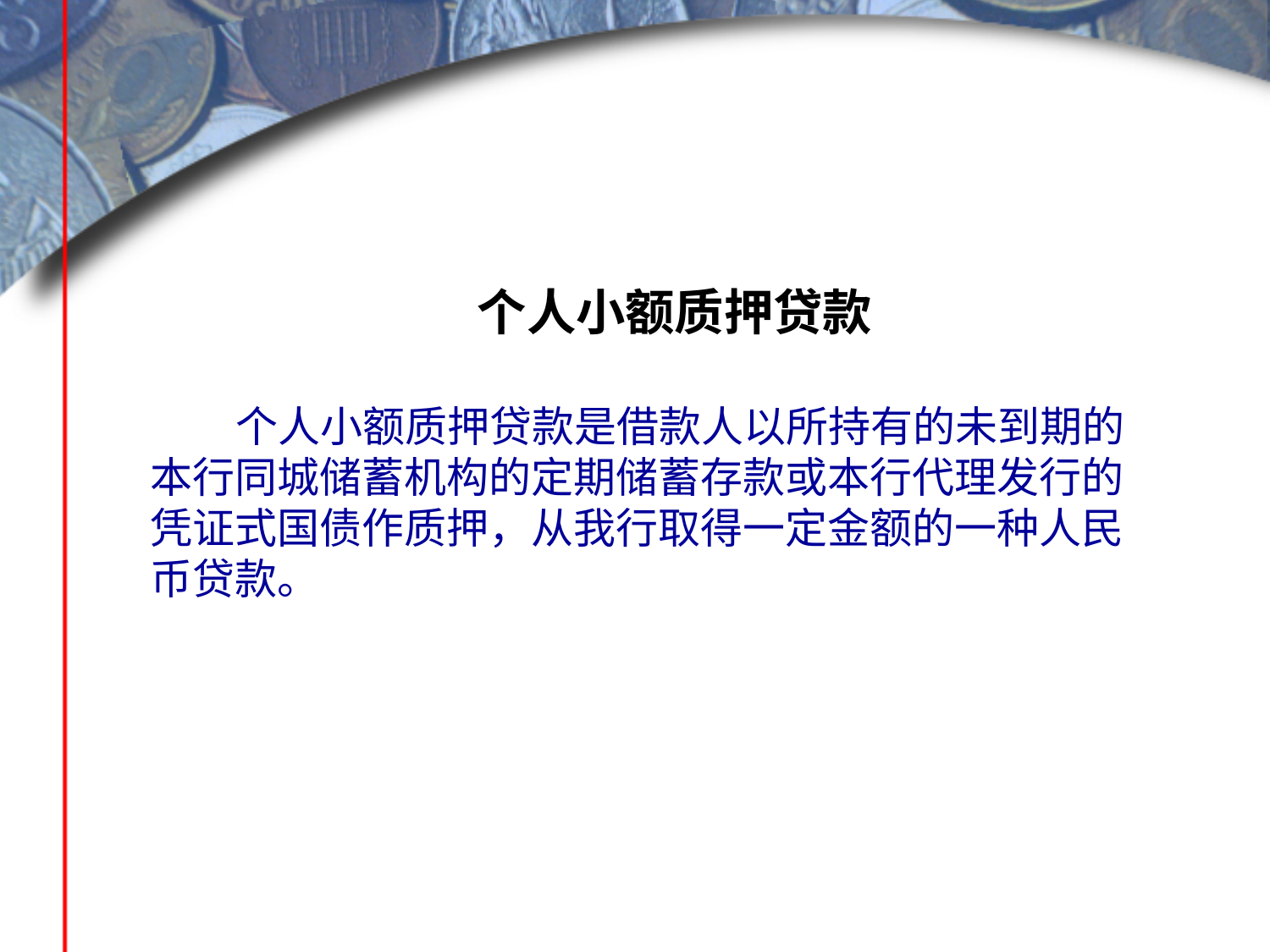

个人小额质押贷款

    个人小额质押贷款是借款人以所持有的未到期的本行同城储蓄机构的定期储蓄存款或本行代理发行的凭证式国债作质押，从我行取得一定金额的一种人民币贷款。